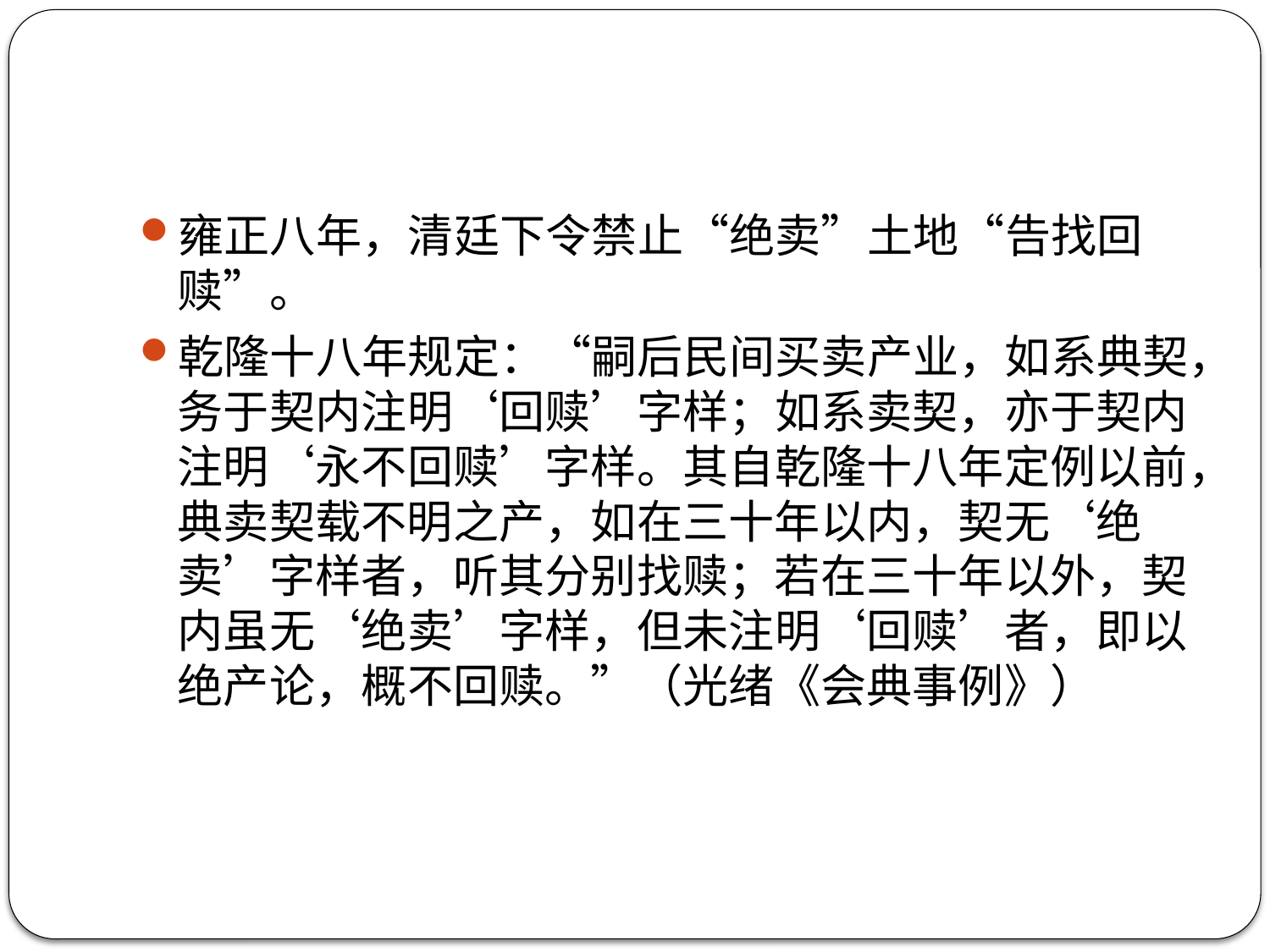

#
雍正八年，清廷下令禁止“绝卖”土地“告找回赎”。
乾隆十八年规定：“嗣后民间买卖产业，如系典契，务于契内注明‘回赎’字样；如系卖契，亦于契内注明‘永不回赎’字样。其自乾隆十八年定例以前，典卖契载不明之产，如在三十年以内，契无‘绝卖’字样者，听其分别找赎；若在三十年以外，契内虽无‘绝卖’字样，但未注明‘回赎’者，即以绝产论，概不回赎。”（光绪《会典事例》）